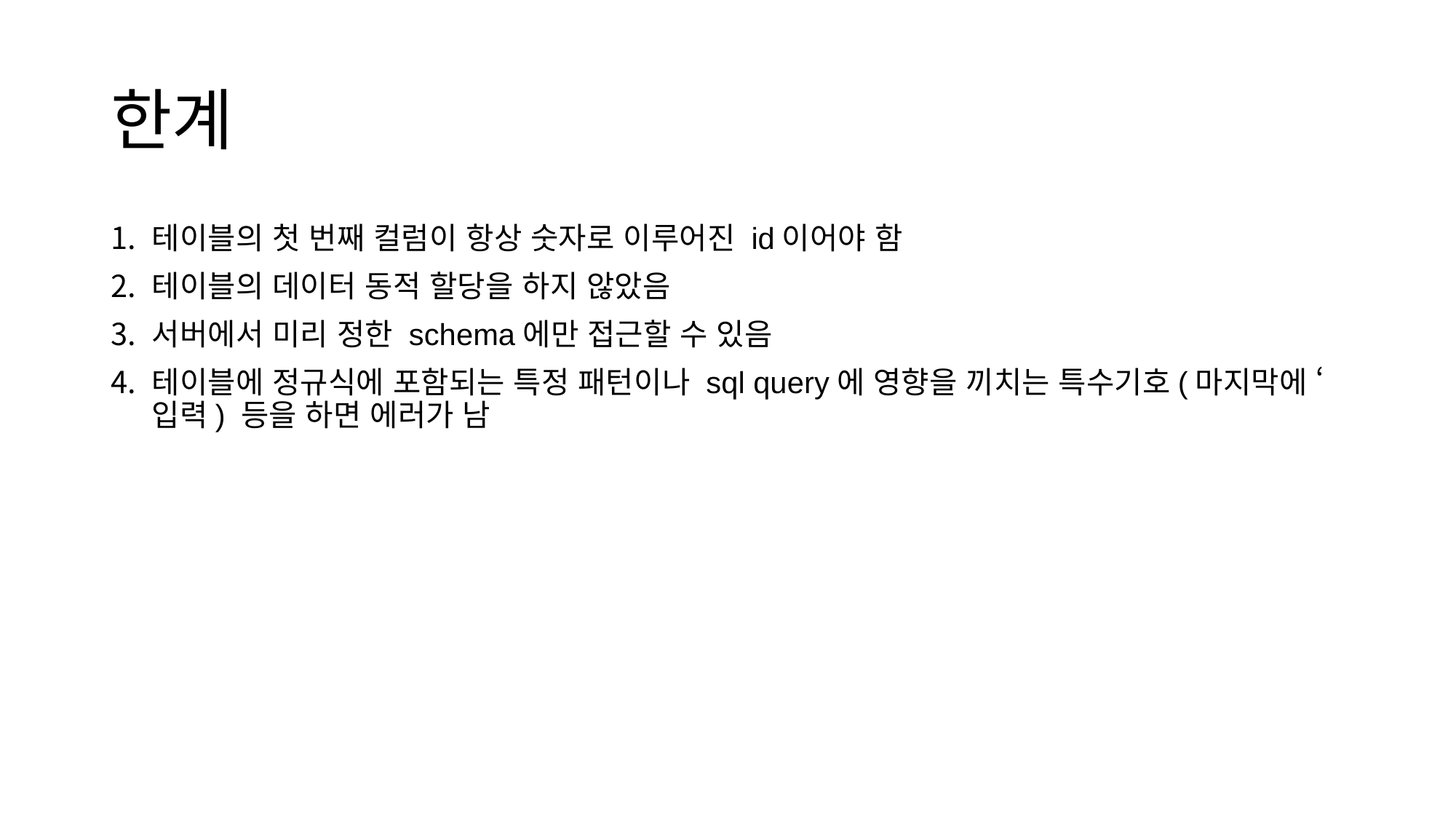

# 한계
테이블의 첫 번째 컬럼이 항상 숫자로 이루어진 id이어야 함
테이블의 데이터 동적 할당을 하지 않았음
서버에서 미리 정한 schema에만 접근할 수 있음
테이블에 정규식에 포함되는 특정 패턴이나 sql query에 영향을 끼치는 특수기호(마지막에 ‘ 입력) 등을 하면 에러가 남